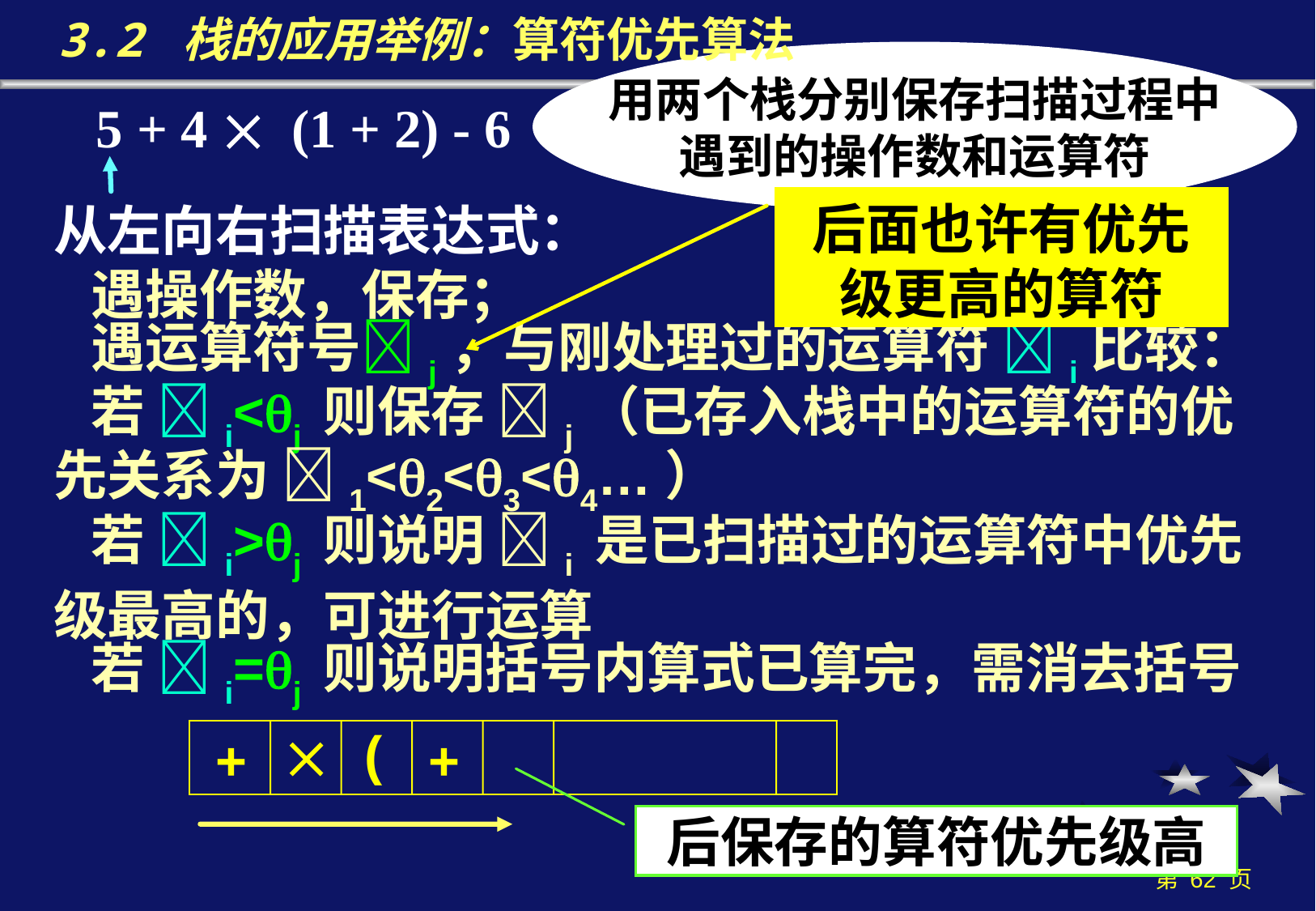

3.2 栈的应用举例：算符优先算法
用两个栈分别保存扫描过程中
遇到的操作数和运算符
5 + 4 ×  (1 + 2) - 6

后面也许有优先级更高的算符
从左向右扫描表达式：
  遇操作数，保存；
  遇运算符号θj，与刚处理过的运算符 θi比较：
  若 θi<θj 则保存 θj（已存入栈中的运算符的优先关系为 θ1<θ2<θ3<θ4…）
  若 θi>θj 则说明 θi 是已扫描过的运算符中优先级最高的，可进行运算
  若 θi=θj 则说明括号内算式已算完，需消去括号
×
(
+
+

后保存的算符优先级高